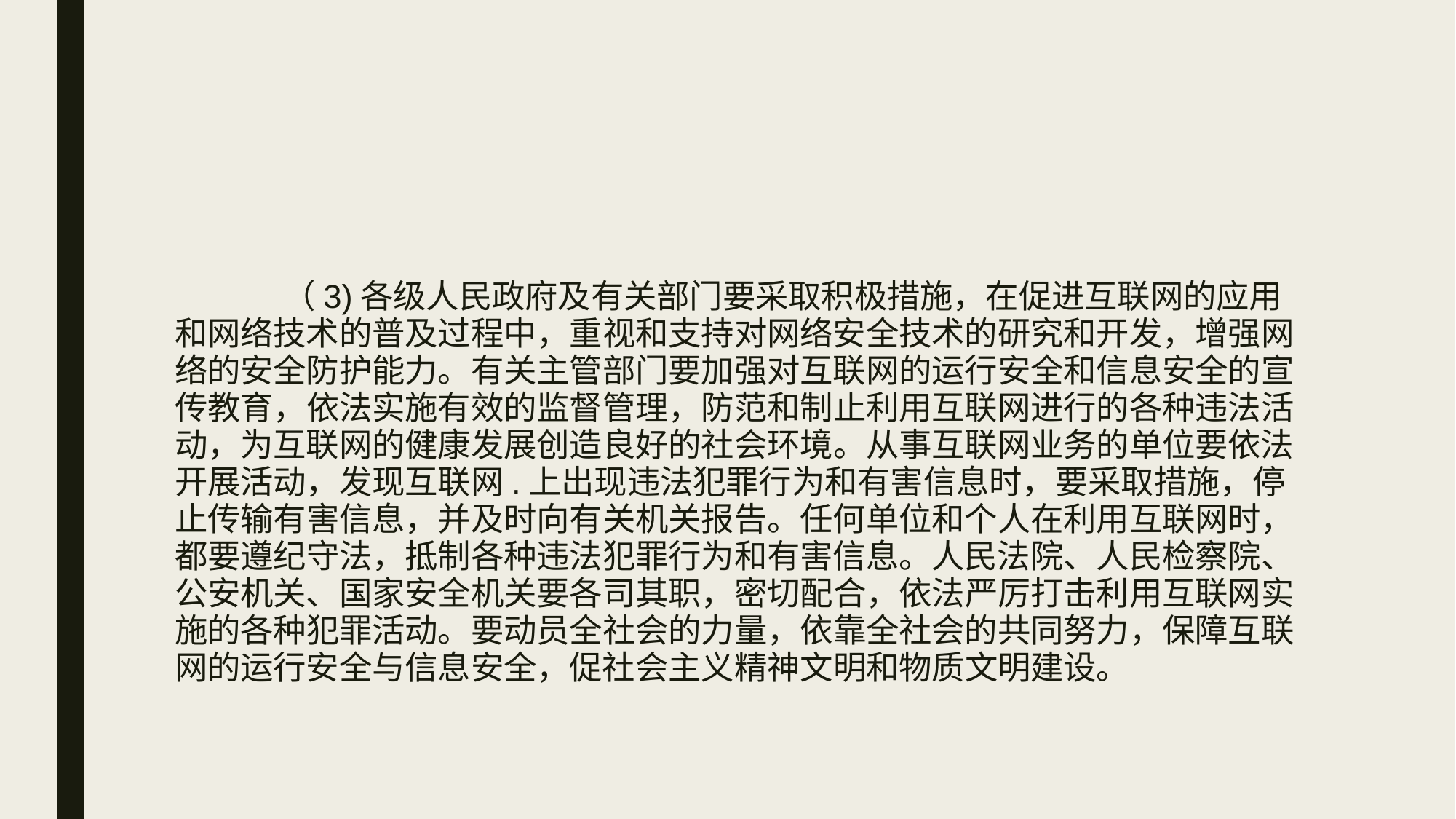

#
	（3)各级人民政府及有关部门要采取积极措施，在促进互联网的应用和网络技术的普及过程中，重视和支持对网络安全技术的研究和开发，增强网络的安全防护能力。有关主管部门要加强对互联网的运行安全和信息安全的宣传教育，依法实施有效的监督管理，防范和制止利用互联网进行的各种违法活动，为互联网的健康发展创造良好的社会环境。从事互联网业务的单位要依法开展活动，发现互联网.上出现违法犯罪行为和有害信息时，要采取措施，停止传输有害信息，并及时向有关机关报告。任何单位和个人在利用互联网时，都要遵纪守法，抵制各种违法犯罪行为和有害信息。人民法院、人民检察院、公安机关、国家安全机关要各司其职，密切配合，依法严厉打击利用互联网实施的各种犯罪活动。要动员全社会的力量，依靠全社会的共同努力，保障互联网的运行安全与信息安全，促社会主义精神文明和物质文明建设。